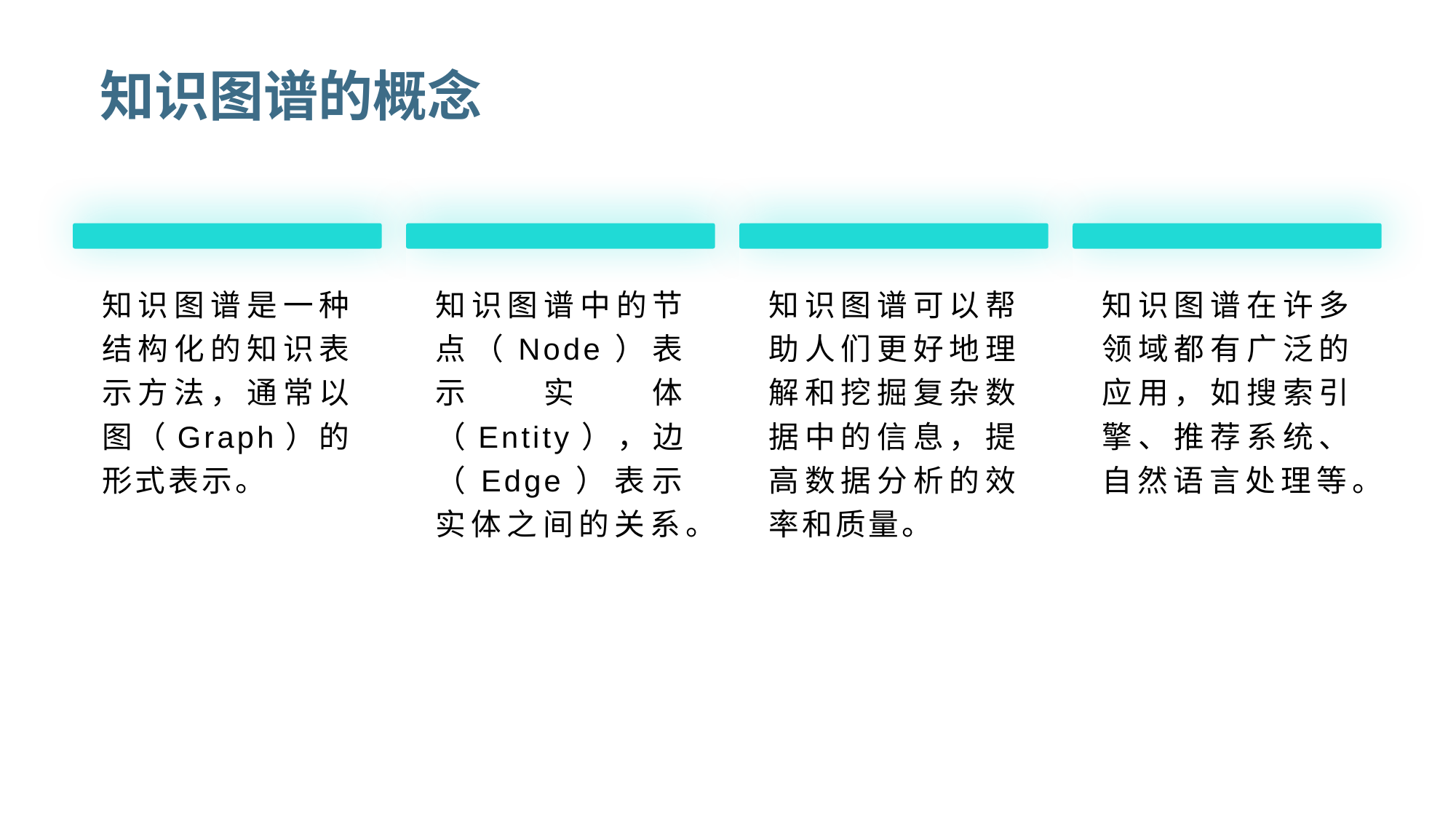

# 知识图谱的概念

知识图谱是一种结构化的知识表示方法，通常以图（Graph）的形式表示。
知识图谱中的节点（Node）表示实体（Entity），边（Edge）表示实体之间的关系。
知识图谱可以帮助人们更好地理解和挖掘复杂数据中的信息，提高数据分析的效率和质量。
知识图谱在许多领域都有广泛的应用，如搜索引擎、推荐系统、自然语言处理等。